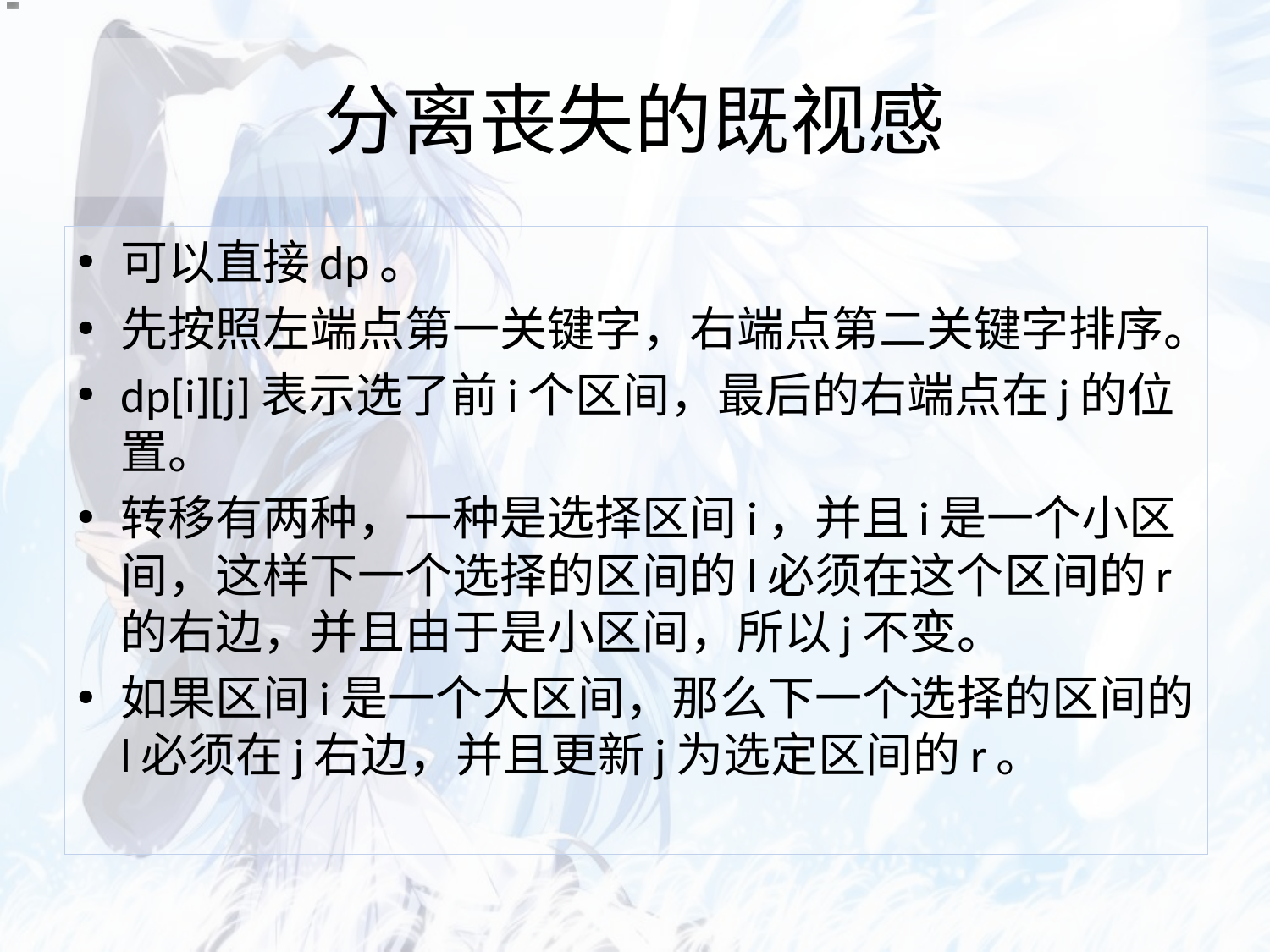

# 分离丧失的既视感
可以直接dp。
先按照左端点第一关键字，右端点第二关键字排序。
dp[i][j]表示选了前i个区间，最后的右端点在j的位置。
转移有两种，一种是选择区间i，并且i是一个小区间，这样下一个选择的区间的l必须在这个区间的r的右边，并且由于是小区间，所以j不变。
如果区间i是一个大区间，那么下一个选择的区间的l必须在j右边，并且更新j为选定区间的r。